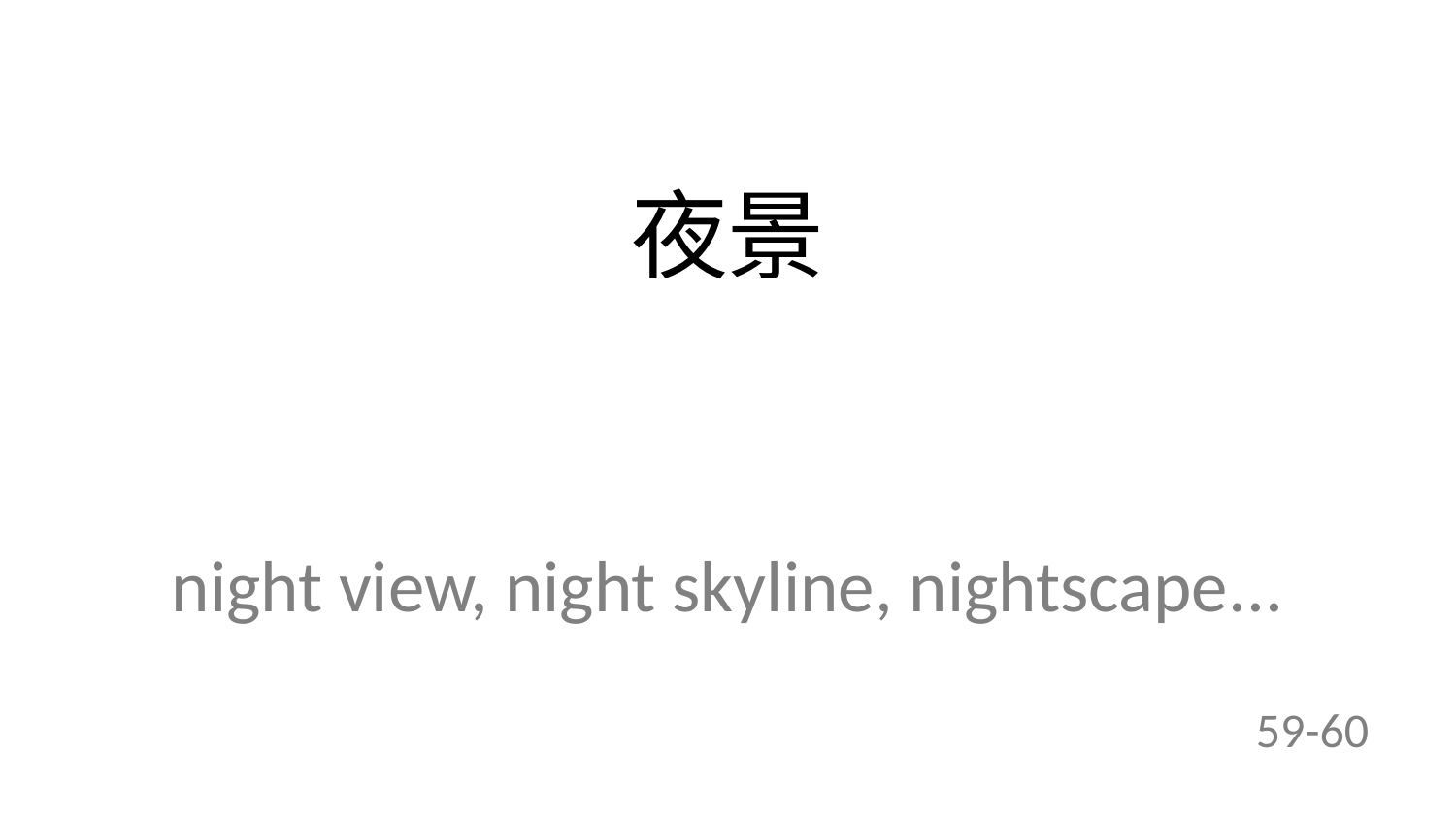

夜景

night view, night skyline, nightscape...
59-60